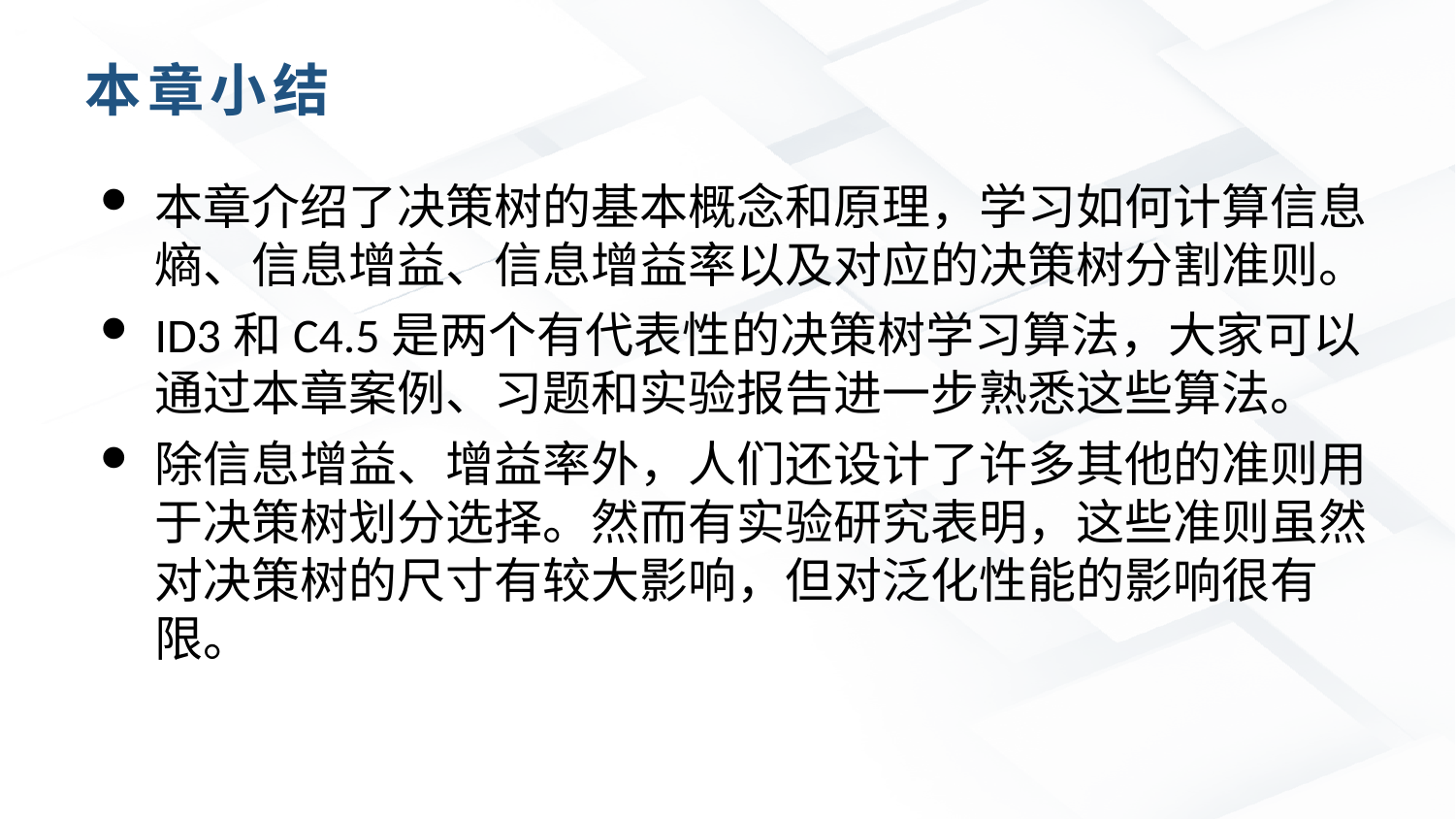

本章小结
本章介绍了决策树的基本概念和原理，学习如何计算信息熵、信息增益、信息增益率以及对应的决策树分割准则。
ID3和C4.5是两个有代表性的决策树学习算法，大家可以通过本章案例、习题和实验报告进一步熟悉这些算法。
除信息增益、增益率外，人们还设计了许多其他的准则用于决策树划分选择。然而有实验研究表明，这些准则虽然对决策树的尺寸有较大影响，但对泛化性能的影响很有限。